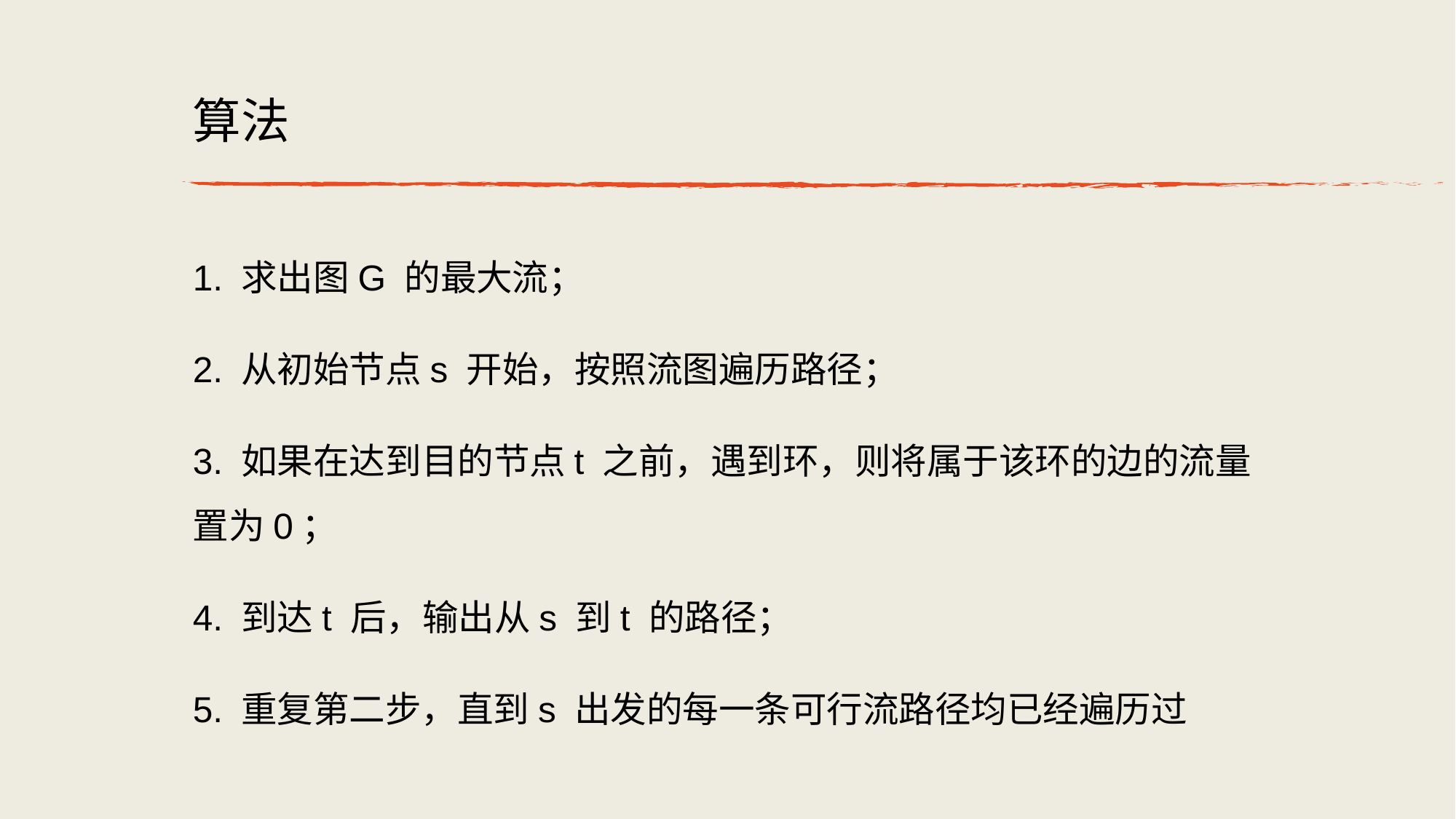

# 算法
1. 求出图G 的最⼤流；
2. 从初始节点s 开始，按照流图遍历路径；
3. 如果在达到⽬的节点t 之前，遇到环，则将属于该环的边的流量置为0；
4. 到达t 后，输出从s 到t 的路径；
5. 重复第⼆步，直到s 出发的每⼀条可⾏流路径均已经遍历过